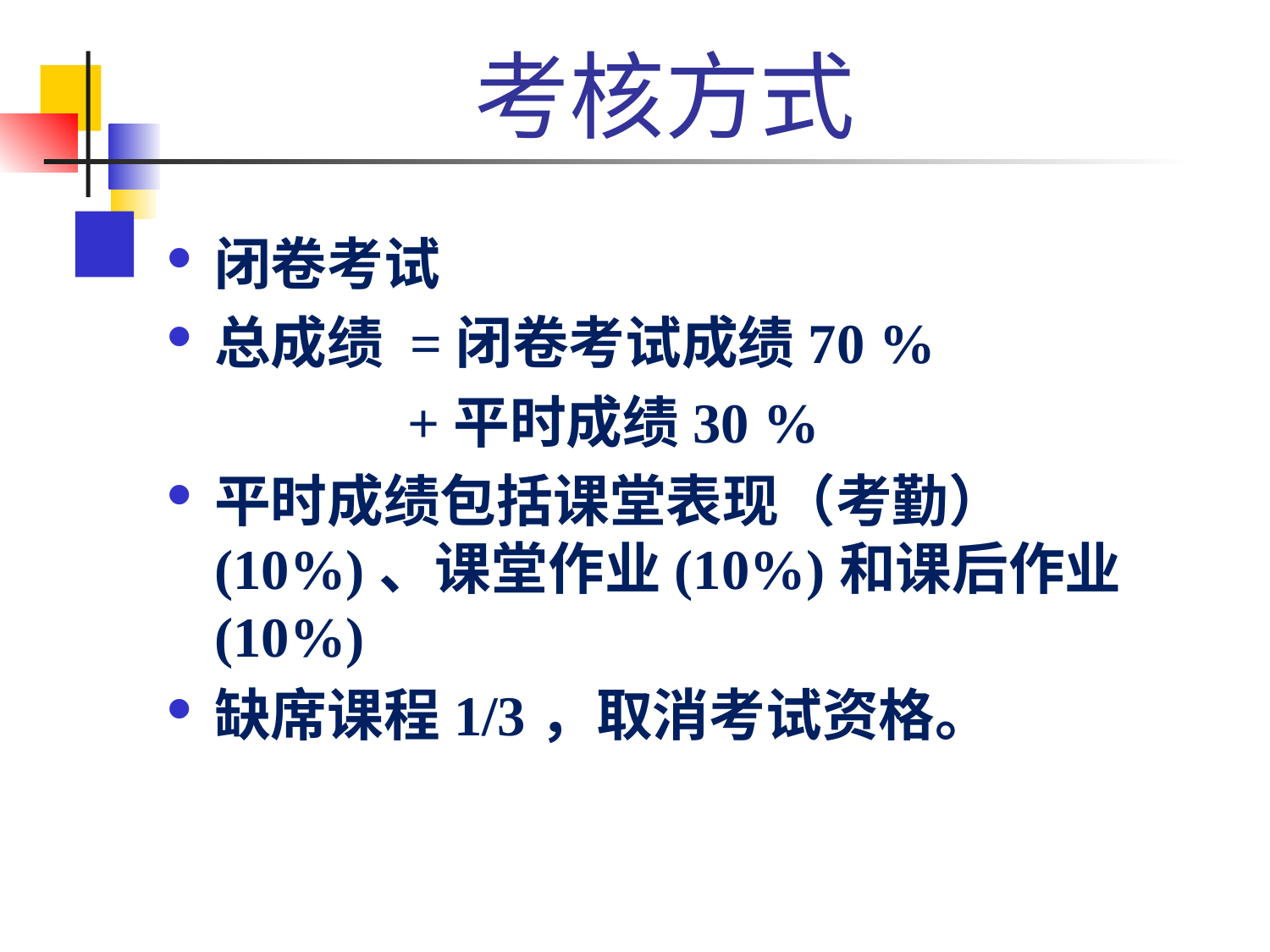

# 考核方式
闭卷考试
总成绩 =闭卷考试成绩70 %
                 +平时成绩30 %
平时成绩包括课堂表现（考勤）(10%)、课堂作业(10%)和课后作业(10%)
缺席课程1/3，取消考试资格。